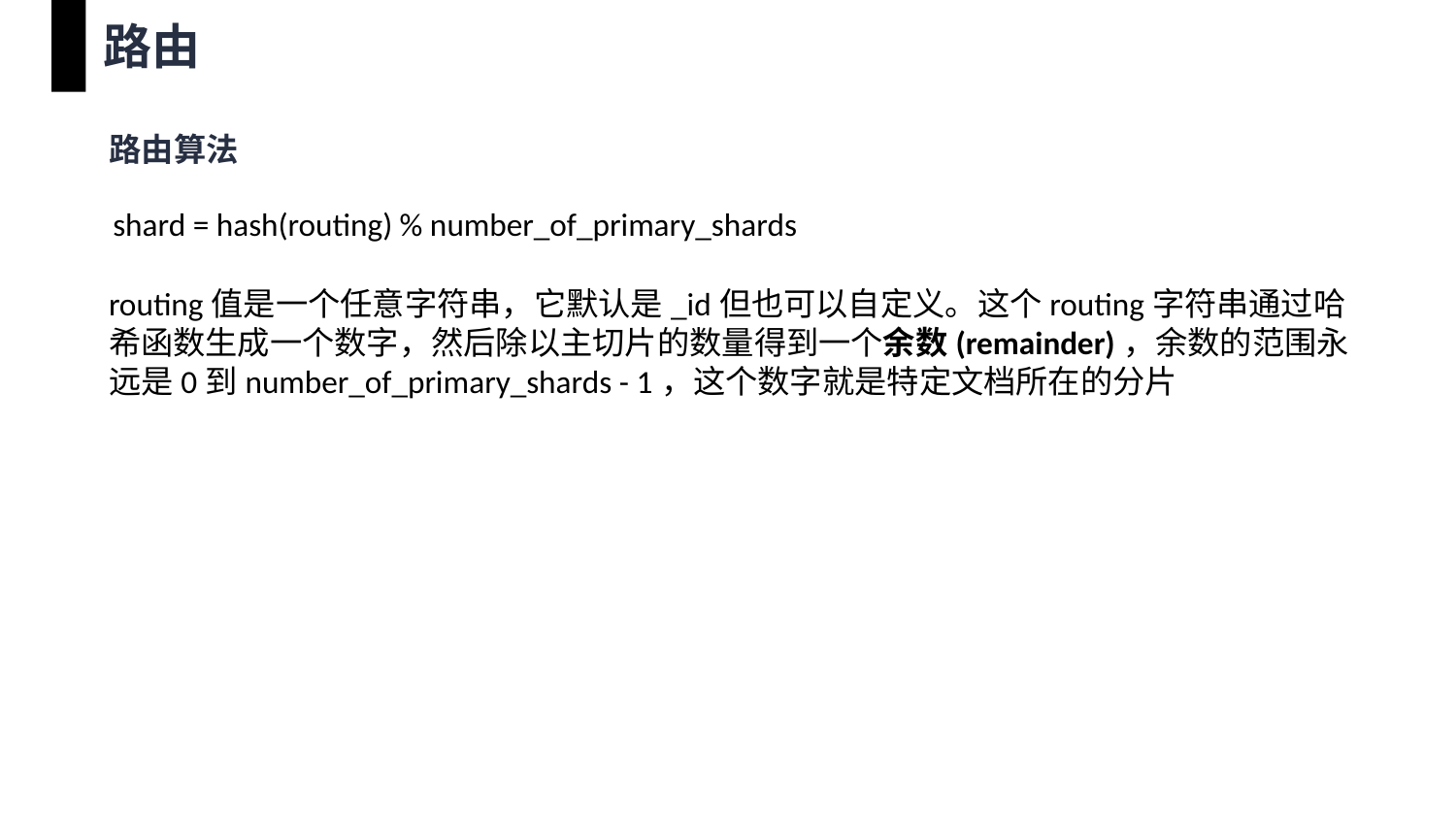

路由
路由算法
shard = hash(routing) % number_of_primary_shards
routing值是一个任意字符串，它默认是_id但也可以自定义。这个routing字符串通过哈希函数生成一个数字，然后除以主切片的数量得到一个余数(remainder)，余数的范围永远是0到number_of_primary_shards - 1，这个数字就是特定文档所在的分片